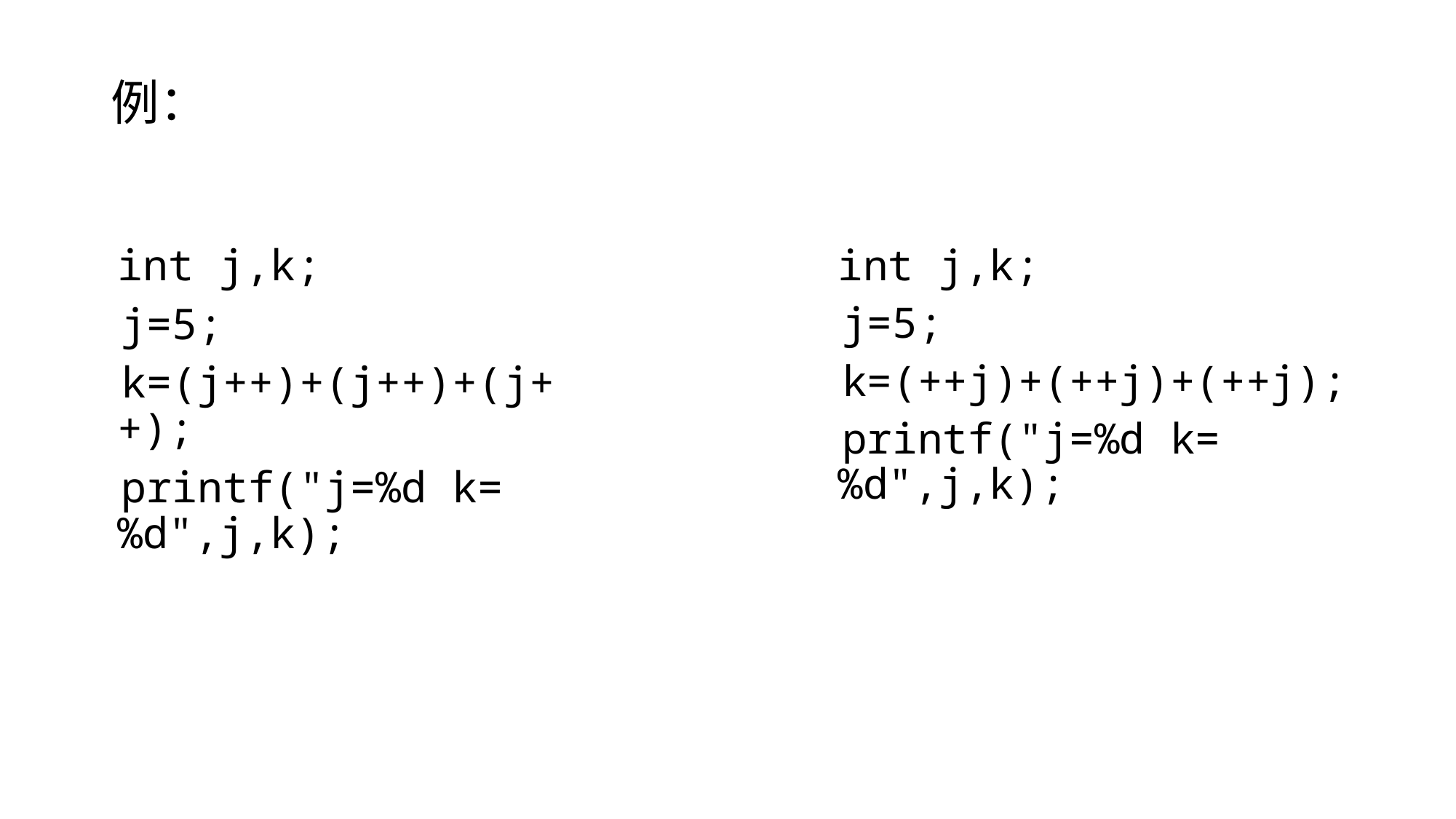

# 例：
	int j,k;
   j=5;
   k=(j++)+(j++)+(j++);
   printf("j=%d k=%d",j,k);
	int j,k;
   j=5;
   k=(++j)+(++j)+(++j);
   printf("j=%d k=%d",j,k);